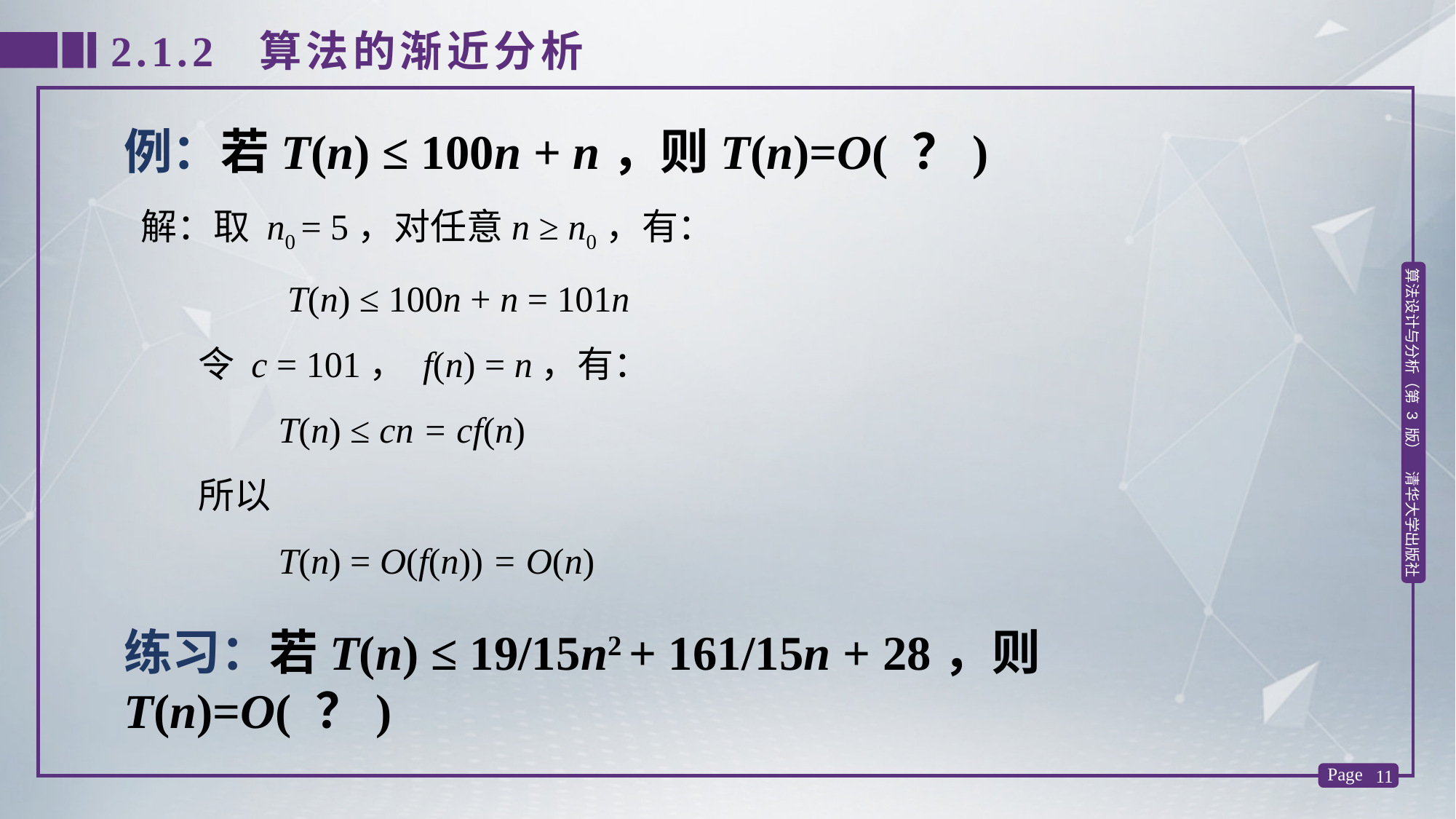

2.1.2  算法的渐近分析
例：若T(n) ≤ 100n + n，则T(n)=O( ？)
 解：取 n0 = 5，对任意n ≥ n0，有：
                  T(n) ≤ 100n + n = 101n
        令 c = 101， f(n) = n，有：
                 T(n) ≤ cn = cf(n)
        所以
                 T(n) = O(f(n)) = O(n)
练习：若T(n) ≤ 19/15n2 + 161/15n + 28，则T(n)=O( ？)